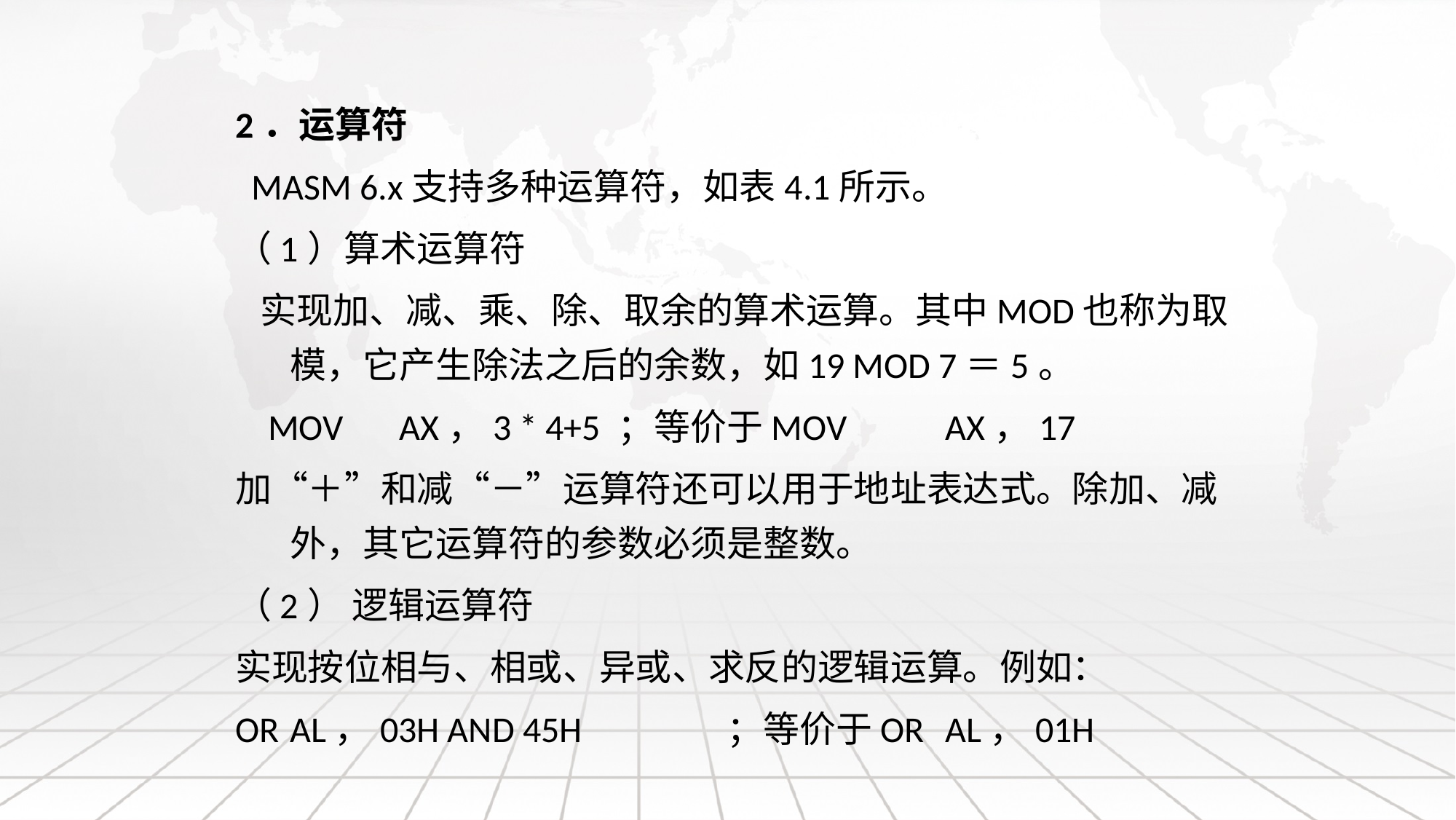

2．运算符
  MASM 6.x支持多种运算符，如表4.1所示。
（1）算术运算符
  实现加、减、乘、除、取余的算术运算。其中MOD也称为取模，它产生除法之后的余数，如19 mod 7＝5。
    mov	ax，3 * 4+5	；等价于mov	ax，17
加“＋”和减“－”运算符还可以用于地址表达式。除加、减外，其它运算符的参数必须是整数。
（2） 逻辑运算符
实现按位相与、相或、异或、求反的逻辑运算。例如：
or	al，03h AND 45h		；等价于or	al，01h